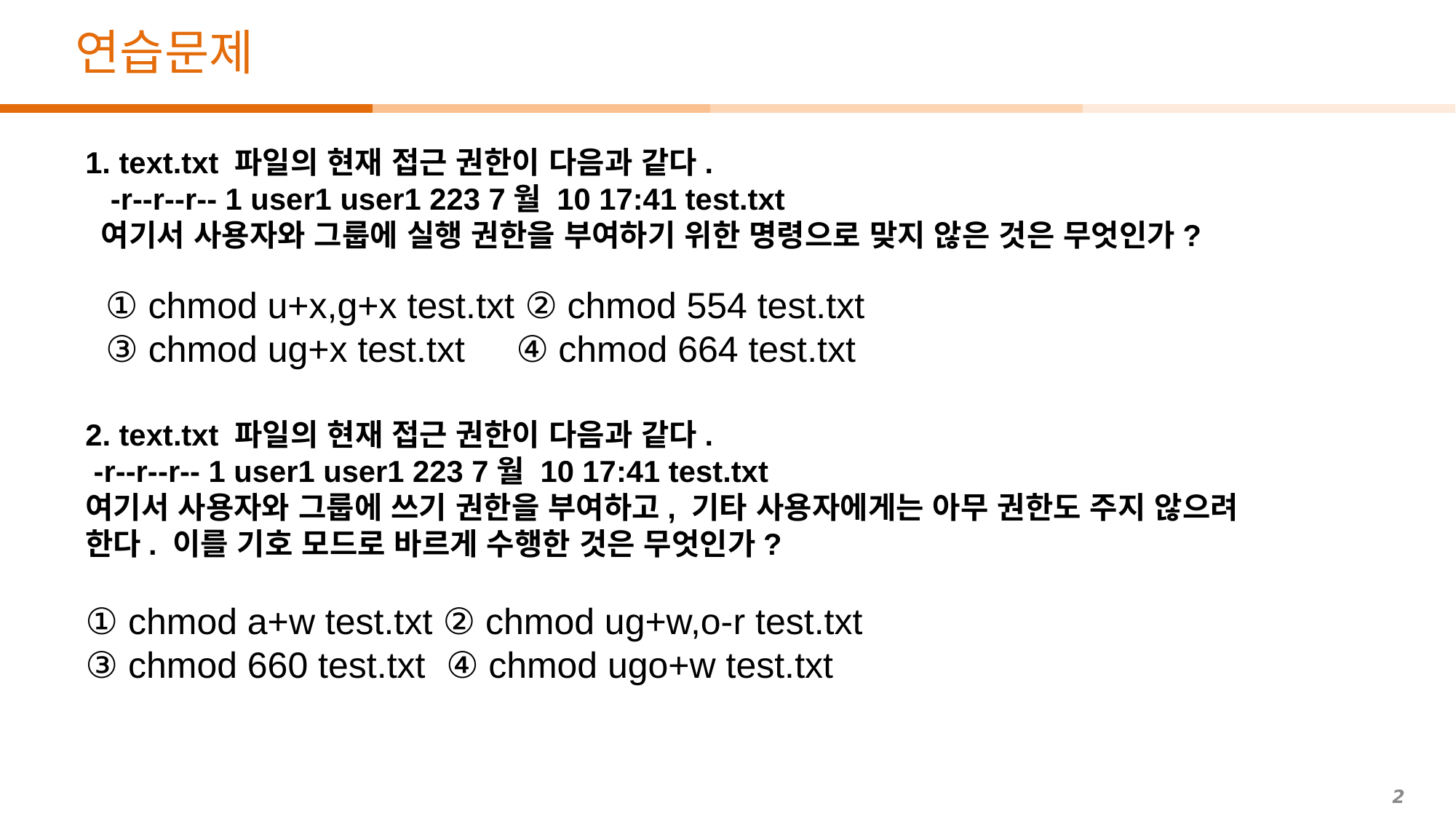

# 연습문제
1. text.txt 파일의 현재 접근 권한이 다음과 같다.
   -r--r--r-- 1 user1 user1 223 7월 10 17:41 test.txt
 여기서 사용자와 그룹에 실행 권한을 부여하기 위한 명령으로 맞지 않은 것은 무엇인가?

   ① chmod u+x,g+x test.txt ② chmod 554 test.txt
  ③ chmod ug+x test.txt     ④ chmod 664 test.txt

2. text.txt 파일의 현재 접근 권한이 다음과 같다.
 -r--r--r-- 1 user1 user1 223 7월 10 17:41 test.txt
여기서 사용자와 그룹에 쓰기 권한을 부여하고, 기타 사용자에게는 아무 권한도 주지 않으려 한다. 이를 기호 모드로 바르게 수행한 것은 무엇인가?

① chmod a+w test.txt ② chmod ug+w,o-r test.txt
③ chmod 660 test.txt  ④ chmod ugo+w test.txt